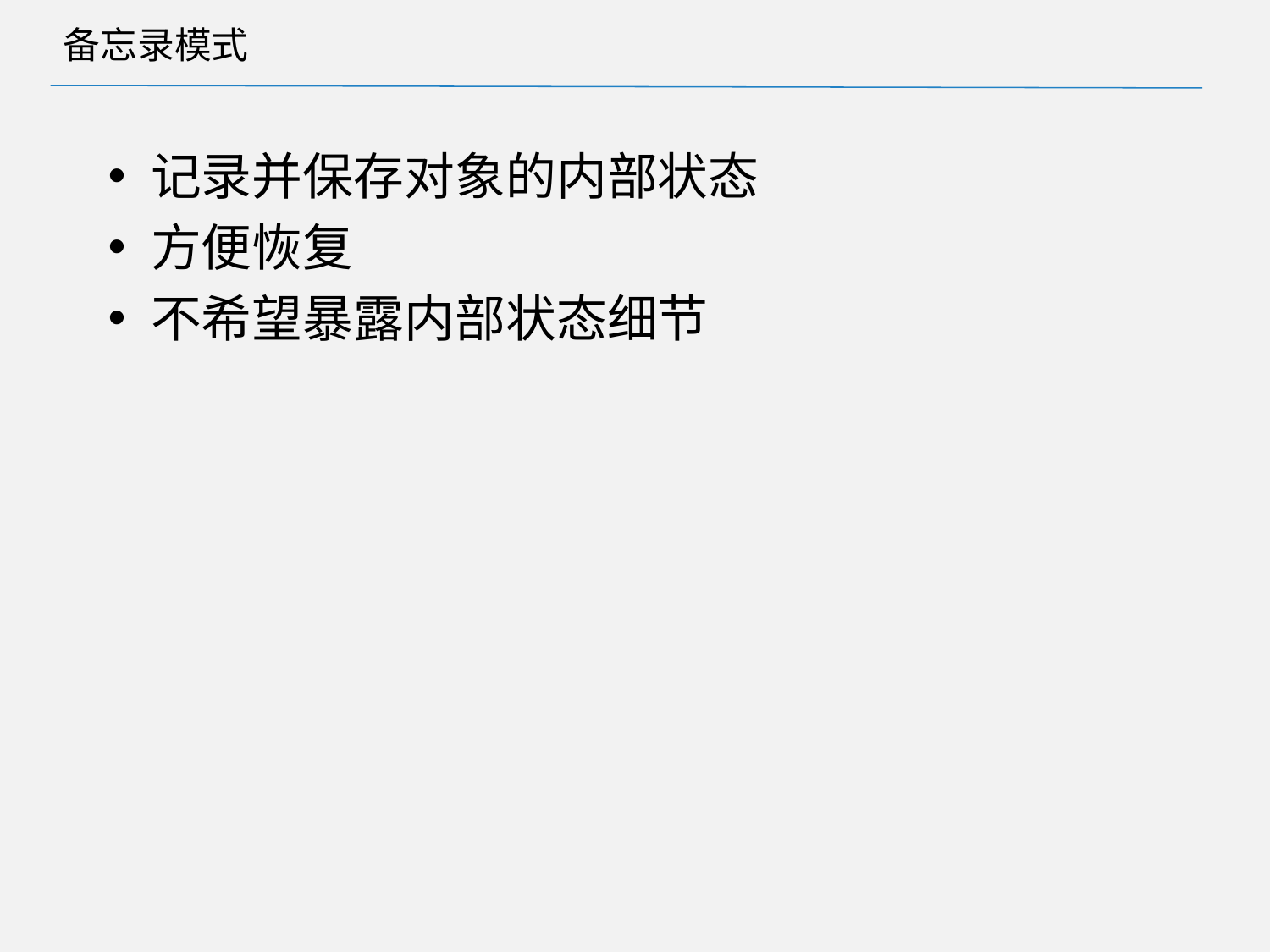

# 备忘录模式
记录并保存对象的内部状态
方便恢复
不希望暴露内部状态细节